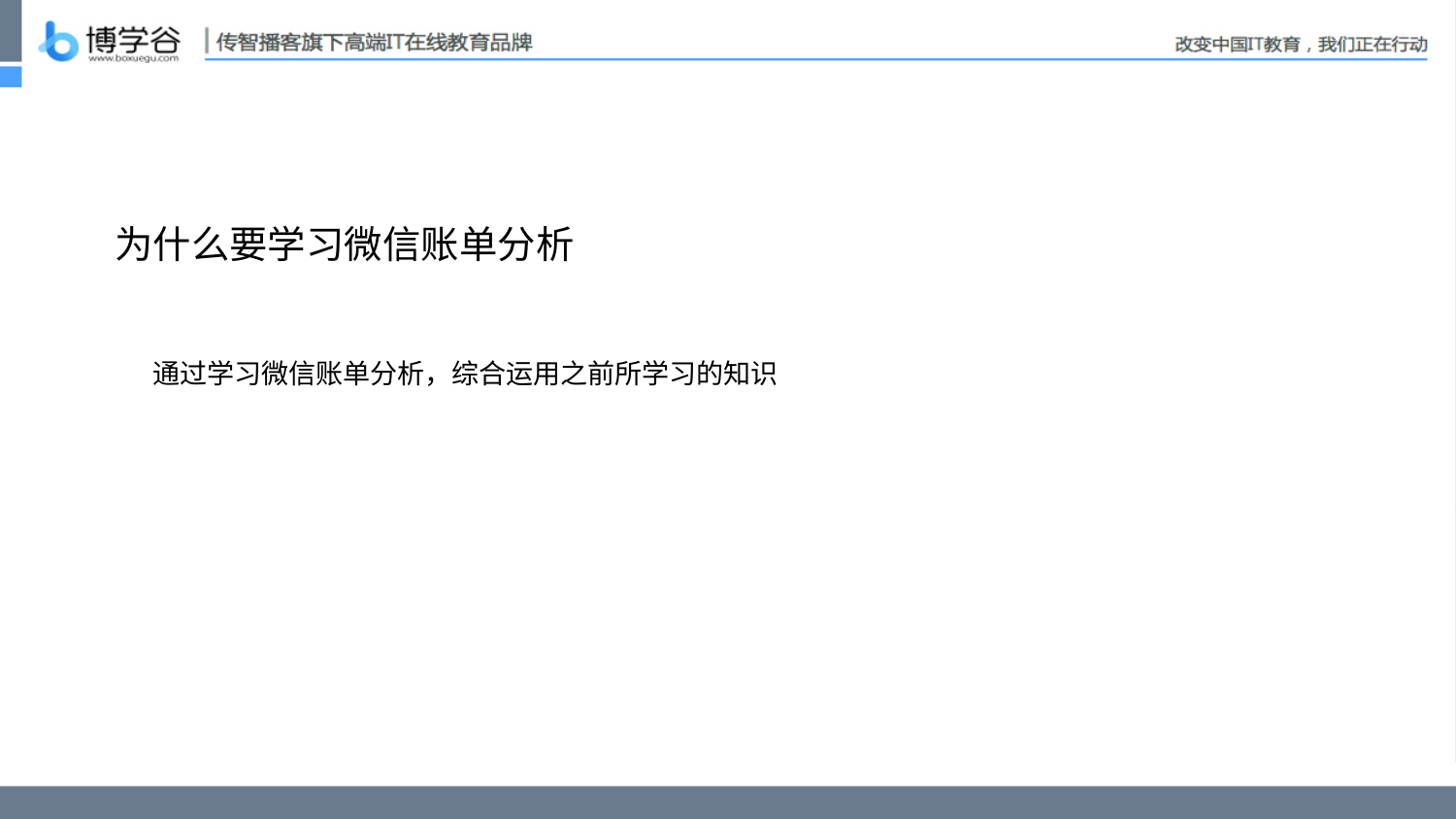

为什么要学习微信账单分析
通过学习微信账单分析，综合运用之前所学习的知识